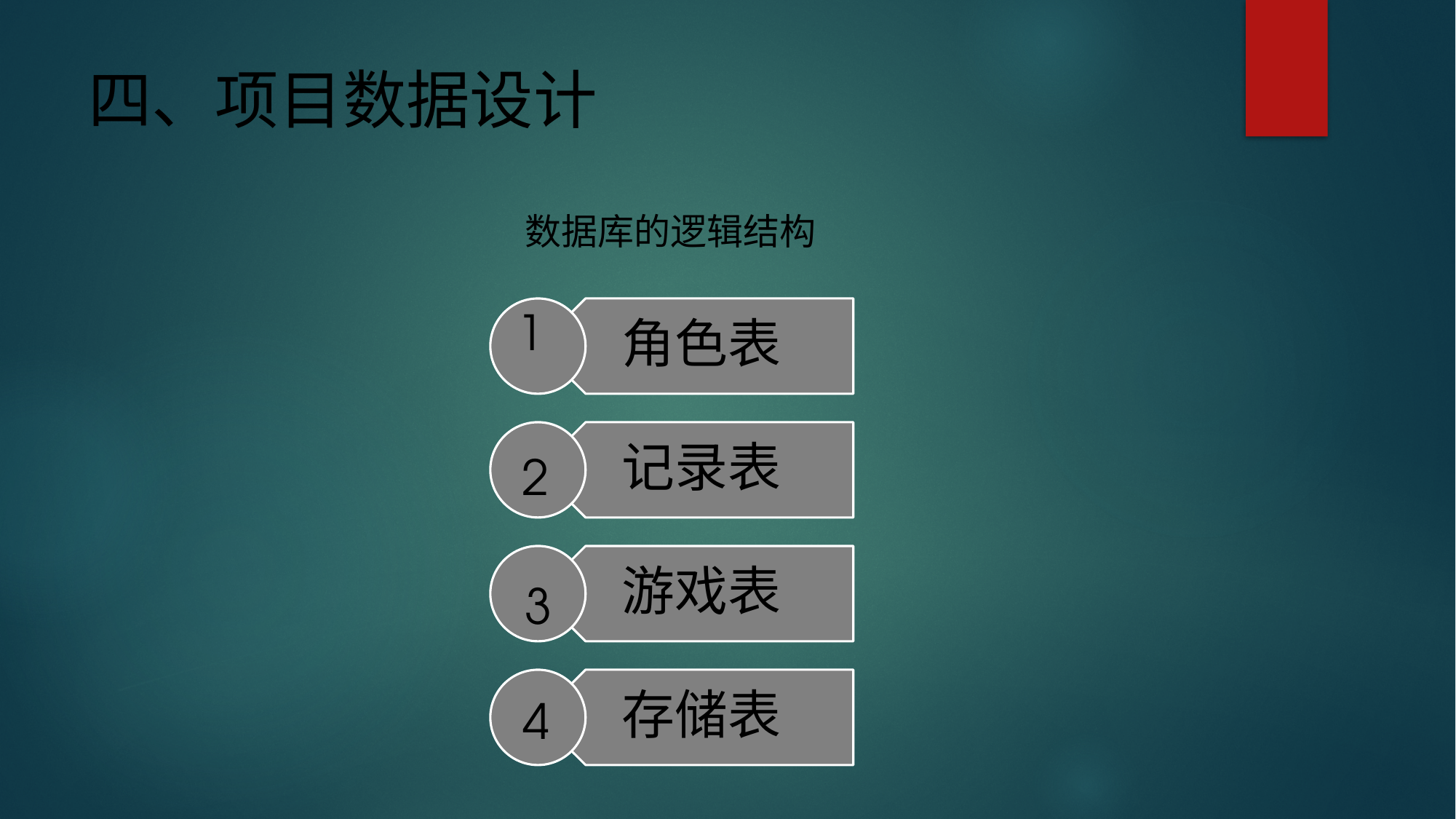

# 四、项目数据设计
数据库的逻辑结构
1
角色表
记录表
游戏表
存储表
2
3
4